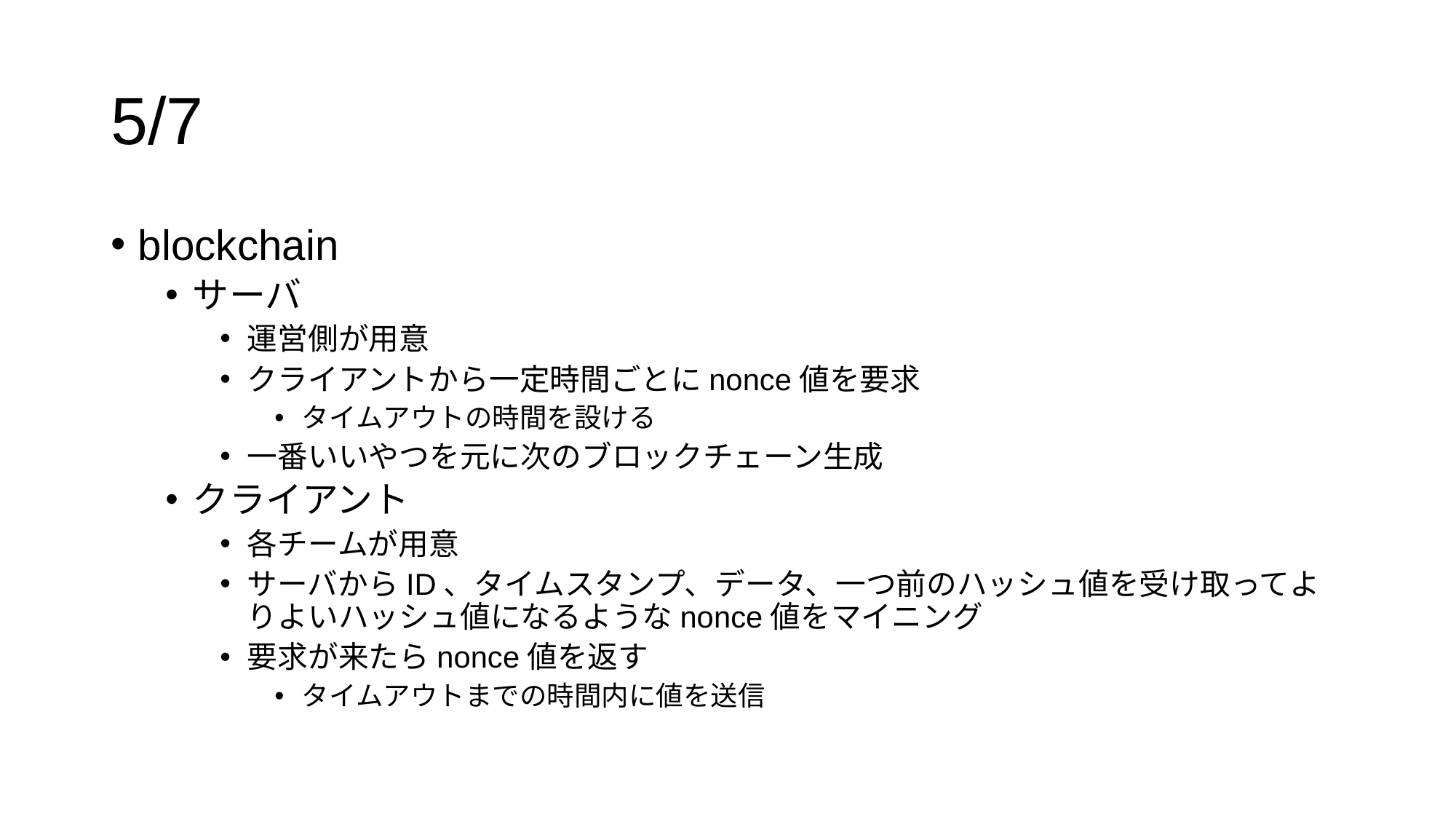

# 5/7
blockchain
サーバ
運営側が用意
クライアントから一定時間ごとにnonce値を要求
タイムアウトの時間を設ける
一番いいやつを元に次のブロックチェーン生成
クライアント
各チームが用意
サーバからID、タイムスタンプ、データ、一つ前のハッシュ値を受け取ってよりよいハッシュ値になるようなnonce値をマイニング
要求が来たらnonce値を返す
タイムアウトまでの時間内に値を送信